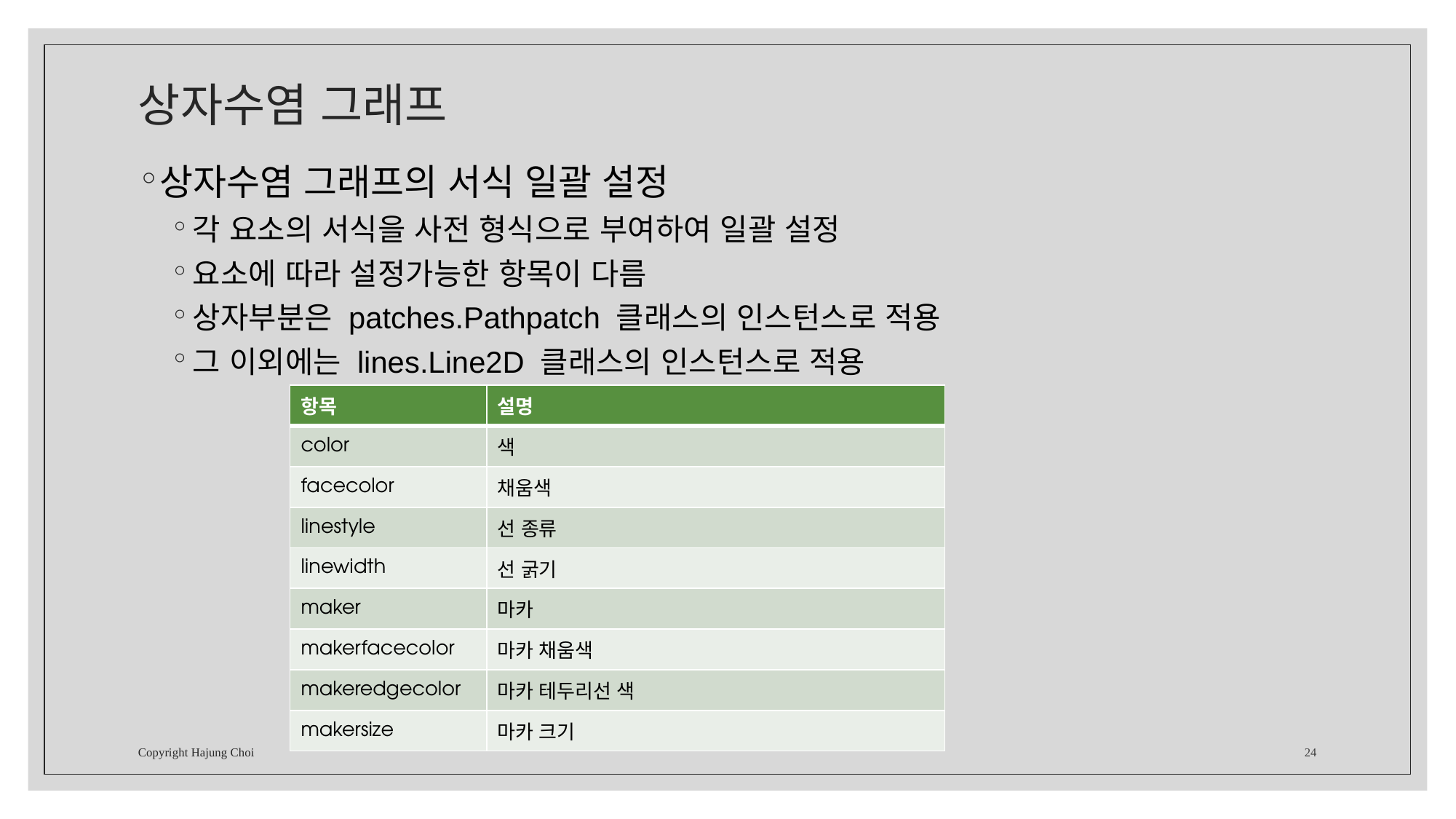

# 상자수염 그래프
상자수염 그래프의 서식 일괄 설정
각 요소의 서식을 사전 형식으로 부여하여 일괄 설정
요소에 따라 설정가능한 항목이 다름
상자부분은 patches.Pathpatch 클래스의 인스턴스로 적용
그 이외에는 lines.Line2D 클래스의 인스턴스로 적용
| 항목 | 설명 |
| --- | --- |
| color | 색 |
| facecolor | 채움색 |
| linestyle | 선 종류 |
| linewidth | 선 굵기 |
| maker | 마카 |
| makerfacecolor | 마카 채움색 |
| makeredgecolor | 마카 테두리선 색 |
| makersize | 마카 크기 |
Copyright Hajung Choi
24